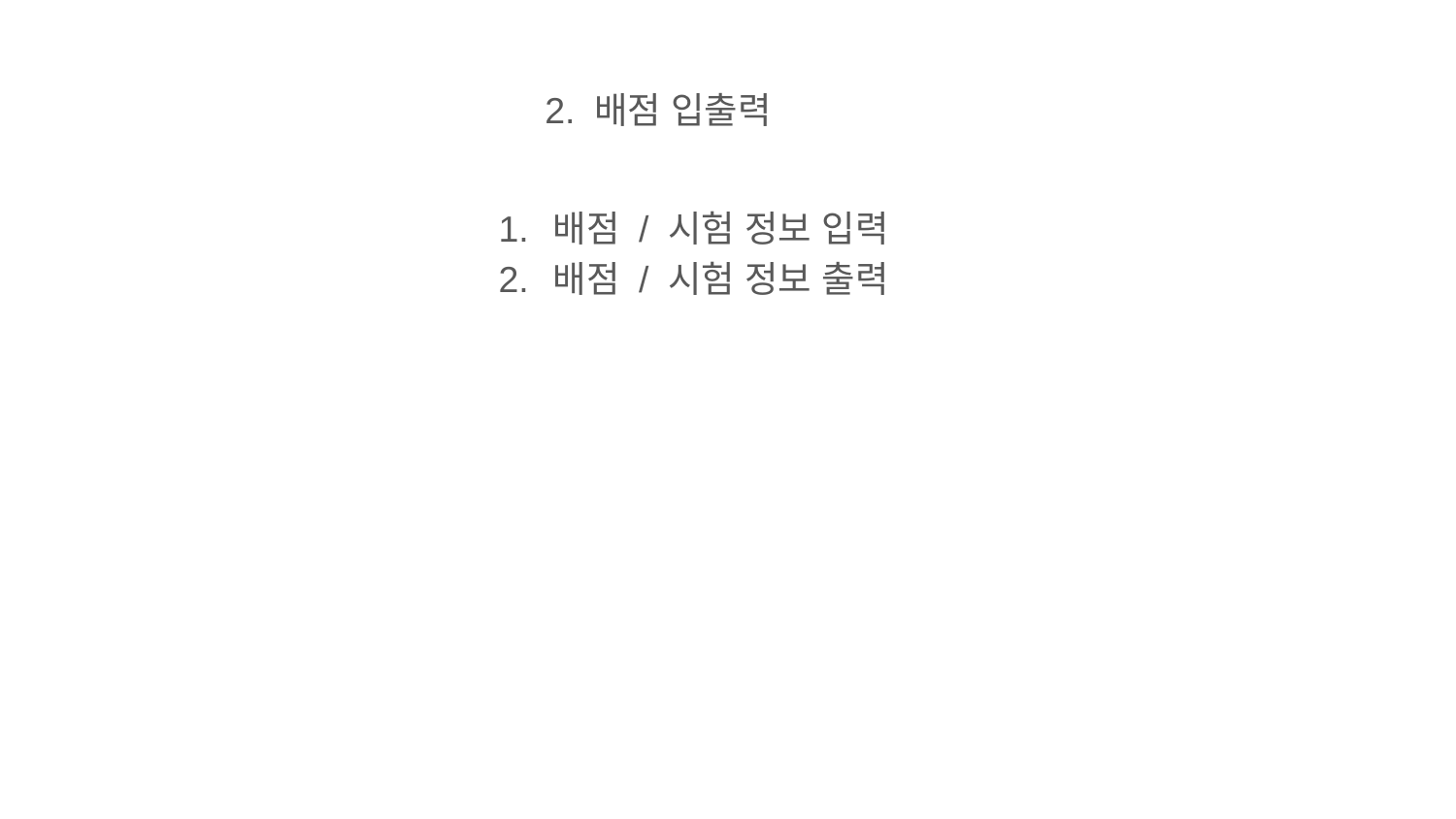

# 2. 배점 입출력
배점 / 시험 정보 입력
배점 / 시험 정보 출력